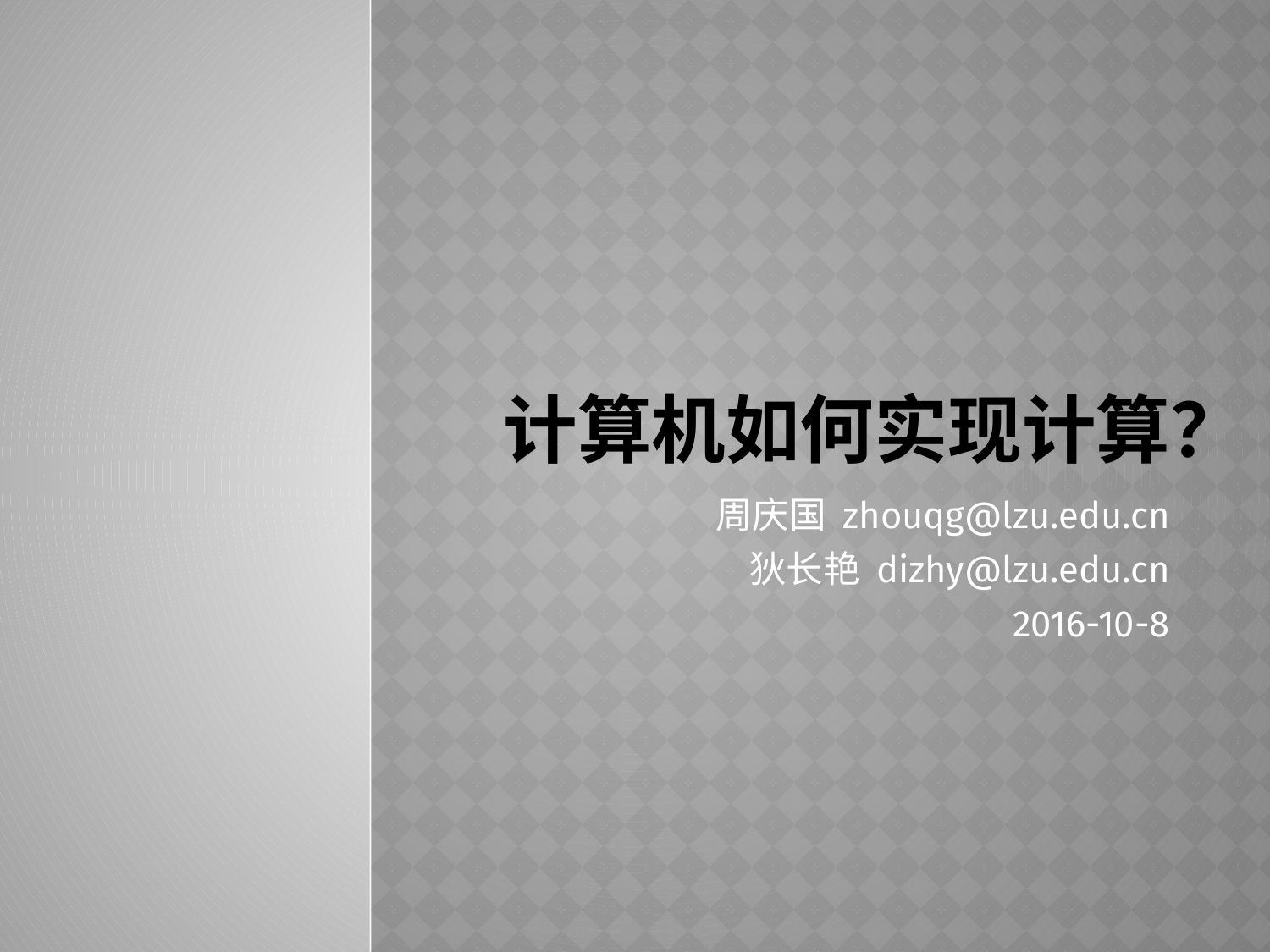

# 计算机如何实现计算？
周庆国 zhouqg@lzu.edu.cn
 狄长艳 dizhy@lzu.edu.cn
2016-10-8